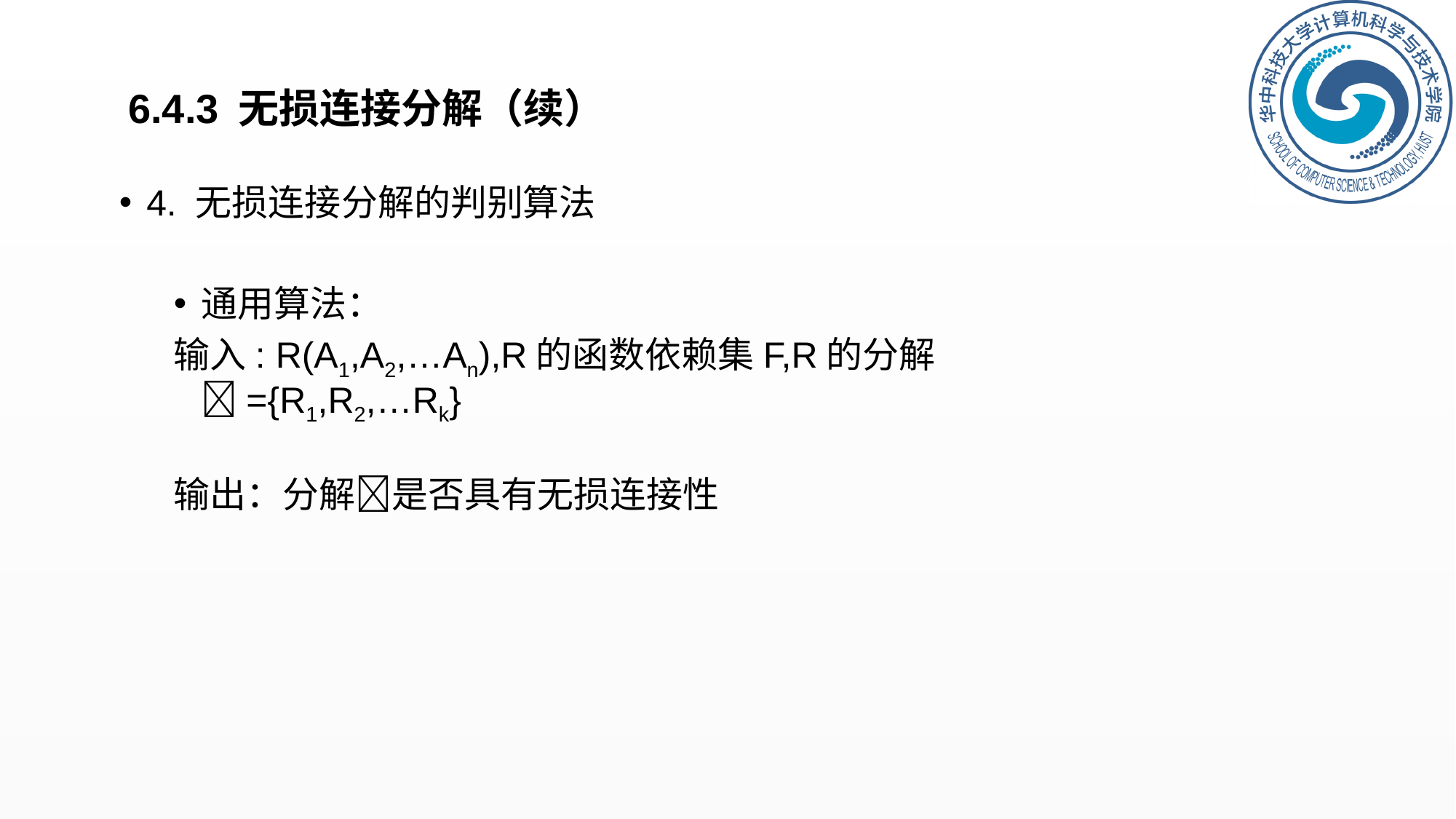

# 6.4.3 无损连接分解（续）
4. 无损连接分解的判别算法

通用算法：
输入: R(A1,A2,…An),R的函数依赖集F,R的分解ρ={R1,R2,…Rk}

输出：分解ρ是否具有无损连接性